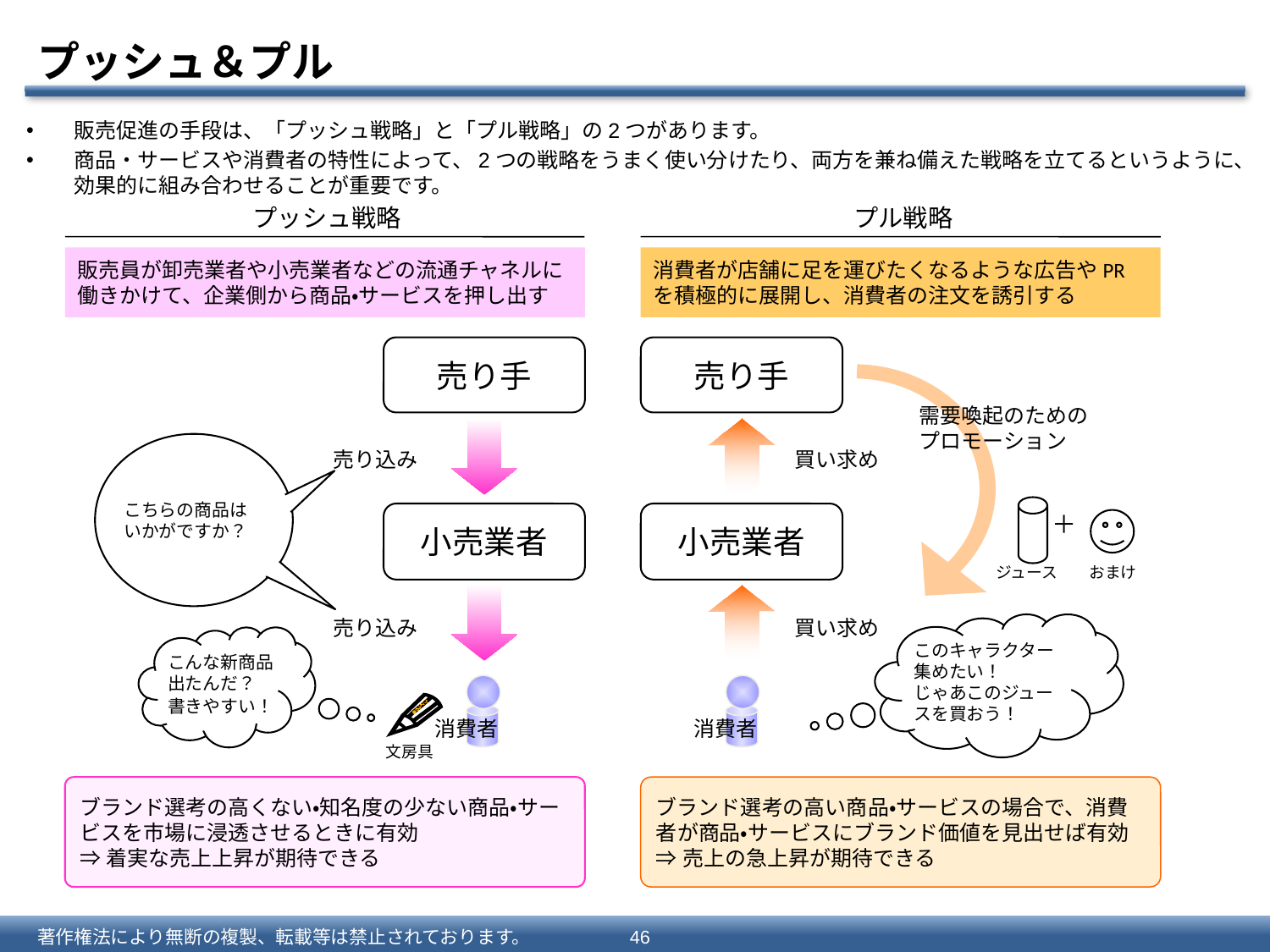

# プッシュ＆プル
販売促進の手段は、「プッシュ戦略」と「プル戦略」の2つがあります。
商品・サービスや消費者の特性によって、2つの戦略をうまく使い分けたり、両方を兼ね備えた戦略を立てるというように、
効果的に組み合わせることが重要です。
プッシュ戦略
プル戦略

販売員が卸売業者や小売業者などの流通チャネルに
働きかけて、企業側から商品・サービスを押し出す
消費者が店舗に足を運びたくなるような広告やPRを積極的に展開し、消費者の注文を誘引する
売り手
売り手

需要喚起のためのプロモーション

こちらの商品は
いかがですか？
売り込み
買い求め

小売業者
小売業者
＋

ジュース　　おまけ

売り込み
買い求め
このキャラクター
集めたい！
じゃあこのジュースを買おう！
こんな新商品
出たんだ？
書きやすい！

消費者
消費者
文房具
ブランド選考の高くない・知名度の少ない商品・サービスを市場に浸透させるときに有効
⇒着実な売上上昇が期待できる
ブランド選考の高い商品・サービスの場合で、消費者が商品・サービスにブランド価値を見出せば有効
⇒売上の急上昇が期待できる